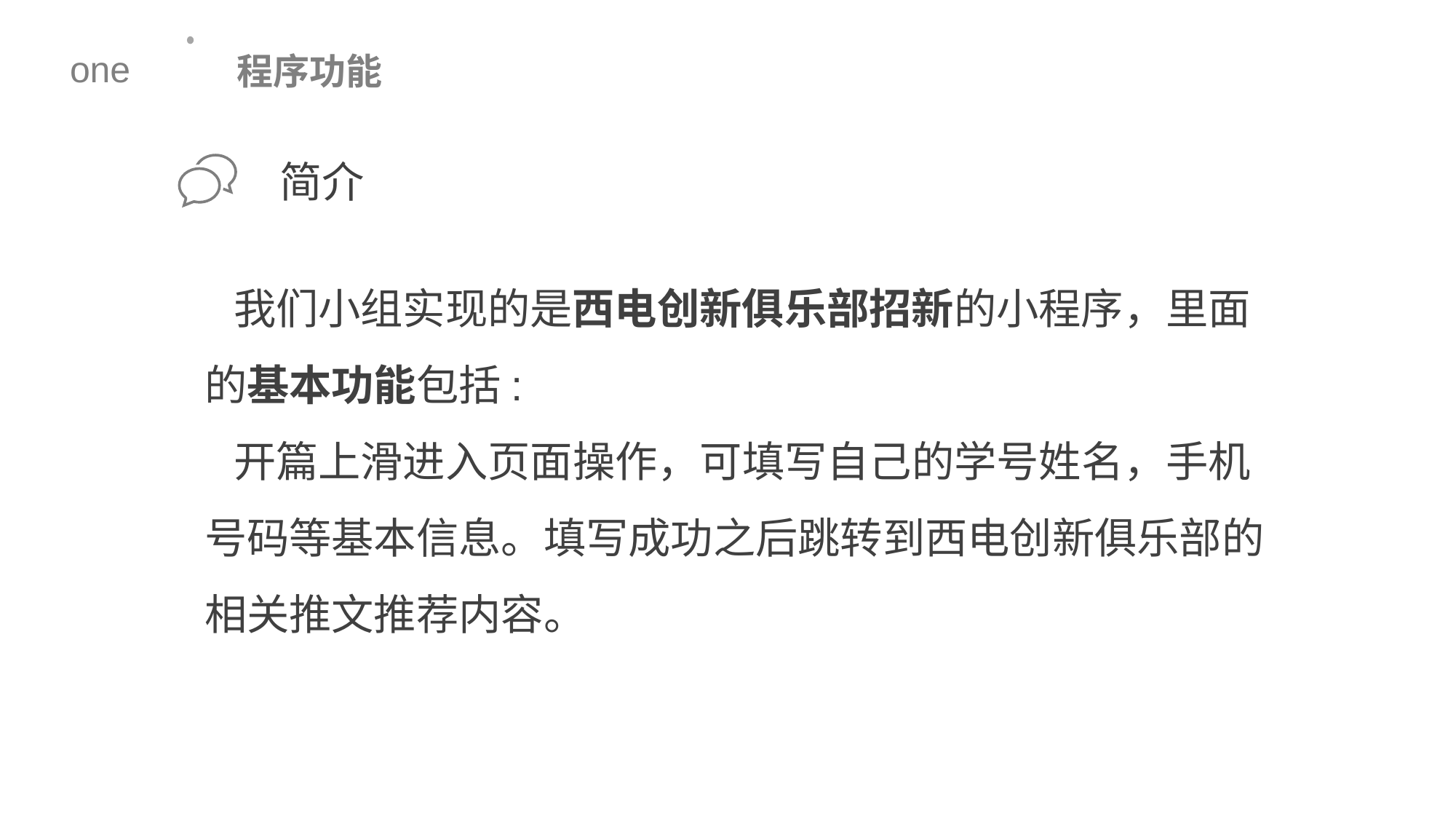

程序功能

one

简介
  我们小组实现的是西电创新俱乐部招新的小程序，里面的基本功能包括:
  开篇上滑进入页面操作，可填写自己的学号姓名，手机号码等基本信息。填写成功之后跳转到西电创新俱乐部的相关推文推荐内容。